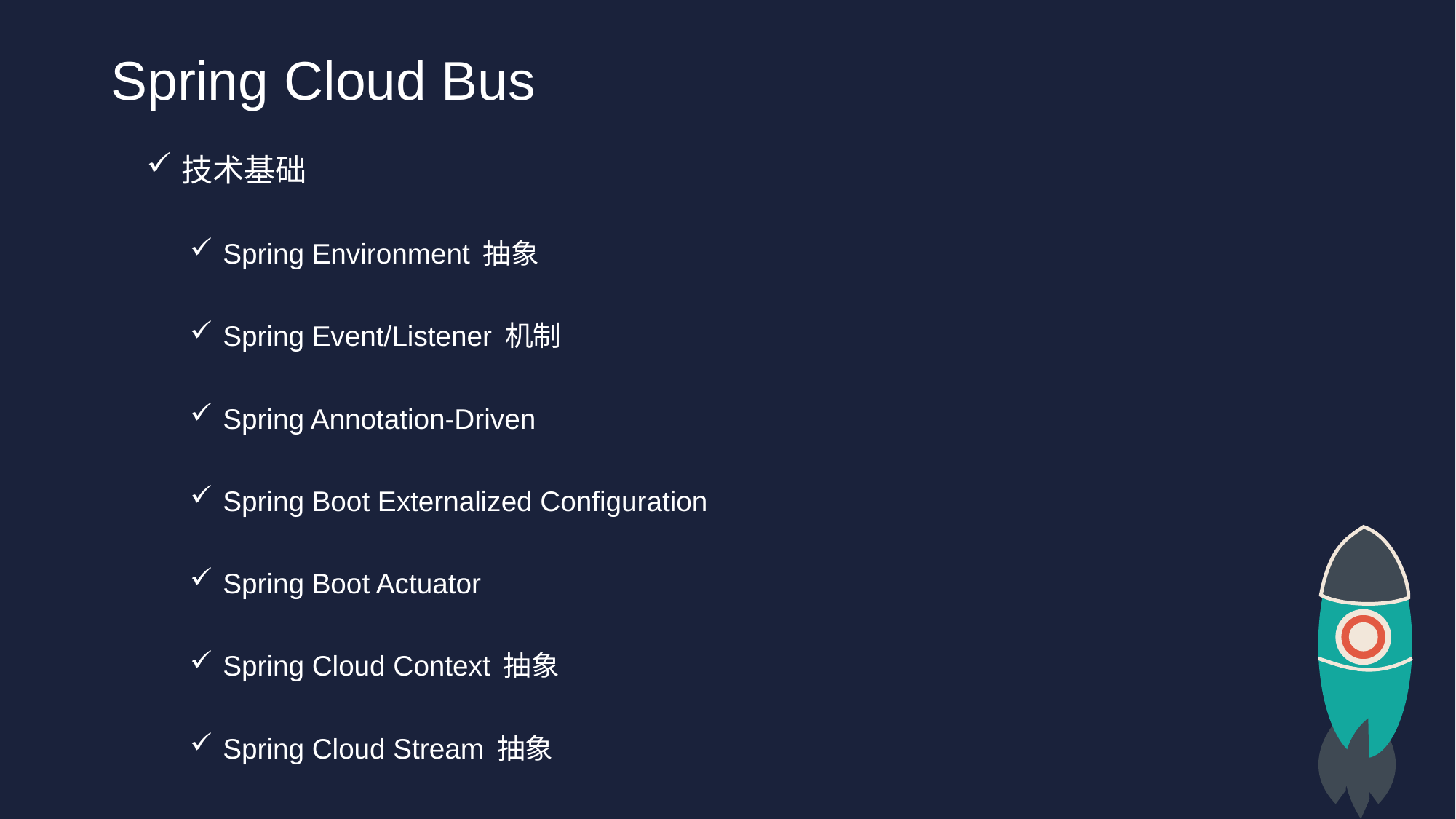

# Spring Cloud Bus
技术基础

Spring Environment 抽象

Spring Event/Listener 机制

Spring Annotation-Driven

Spring Boot Externalized Configuration

Spring Boot Actuator

Spring Cloud Context 抽象

Spring Cloud Stream 抽象